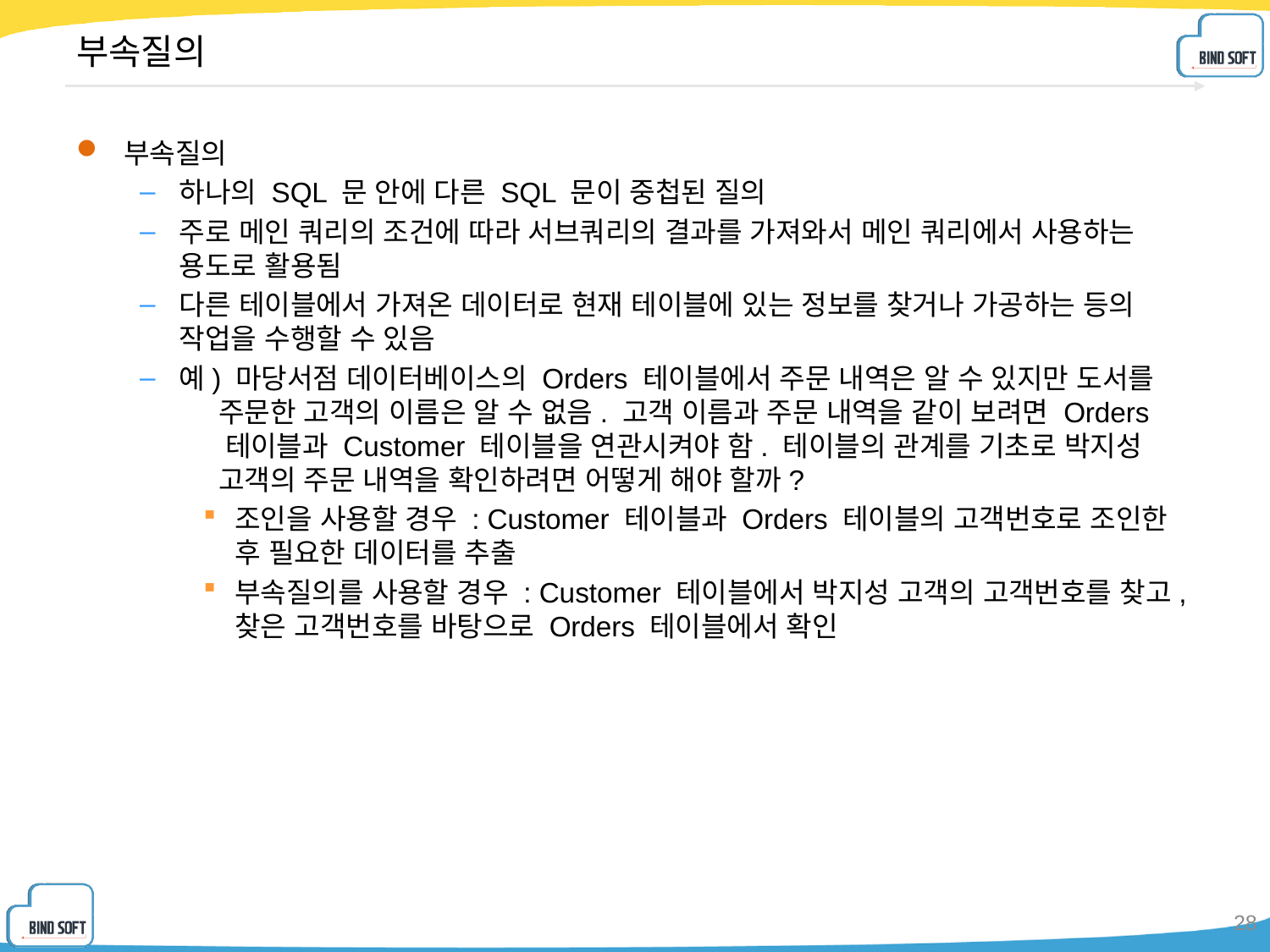

# 부속질의
부속질의
하나의 SQL 문 안에 다른 SQL 문이 중첩된 질의
주로 메인 쿼리의 조건에 따라 서브쿼리의 결과를 가져와서 메인 쿼리에서 사용하는 용도로 활용됨
다른 테이블에서 가져온 데이터로 현재 테이블에 있는 정보를 찾거나 가공하는 등의 작업을 수행할 수 있음
예) 마당서점 데이터베이스의 Orders 테이블에서 주문 내역은 알 수 있지만 도서를
     주문한 고객의 이름은 알 수 없음. 고객 이름과 주문 내역을 같이 보려면 Orders
     테이블과 Customer 테이블을 연관시켜야 함. 테이블의 관계를 기초로 박지성
     고객의 주문 내역을 확인하려면 어떻게 해야 할까?
조인을 사용할 경우 : Customer 테이블과 Orders 테이블의 고객번호로 조인한 후 필요한 데이터를 추출
부속질의를 사용할 경우 : Customer 테이블에서 박지성 고객의 고객번호를 찾고, 찾은 고객번호를 바탕으로 Orders 테이블에서 확인

28